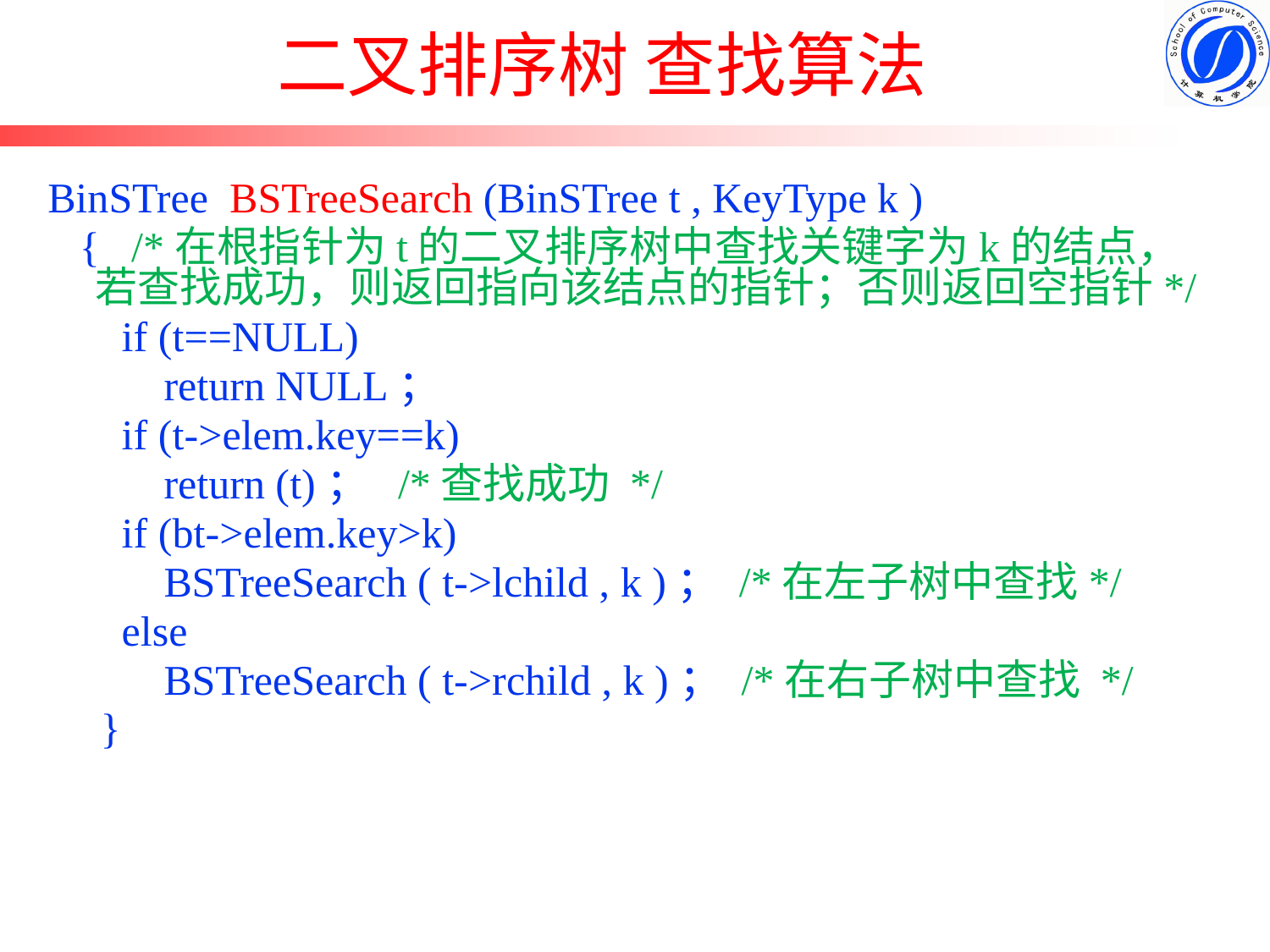

二叉排序树 查找算法
BinSTree  BSTreeSearch (BinSTree t , KeyType k )
   {   /*在根指针为t的二叉排序树中查找关键字为k的结点，若查找成功，则返回指向该结点的指针；否则返回空指针*/
       if (t==NULL)
           return NULL；
       if (t->elem.key==k)
           return (t)；  /*查找成功 */
       if (bt->elem.key>k)
           BSTreeSearch ( t->lchild , k )； /*在左子树中查找*/
       else
           BSTreeSearch ( t->rchild , k )； /*在右子树中查找 */
     }